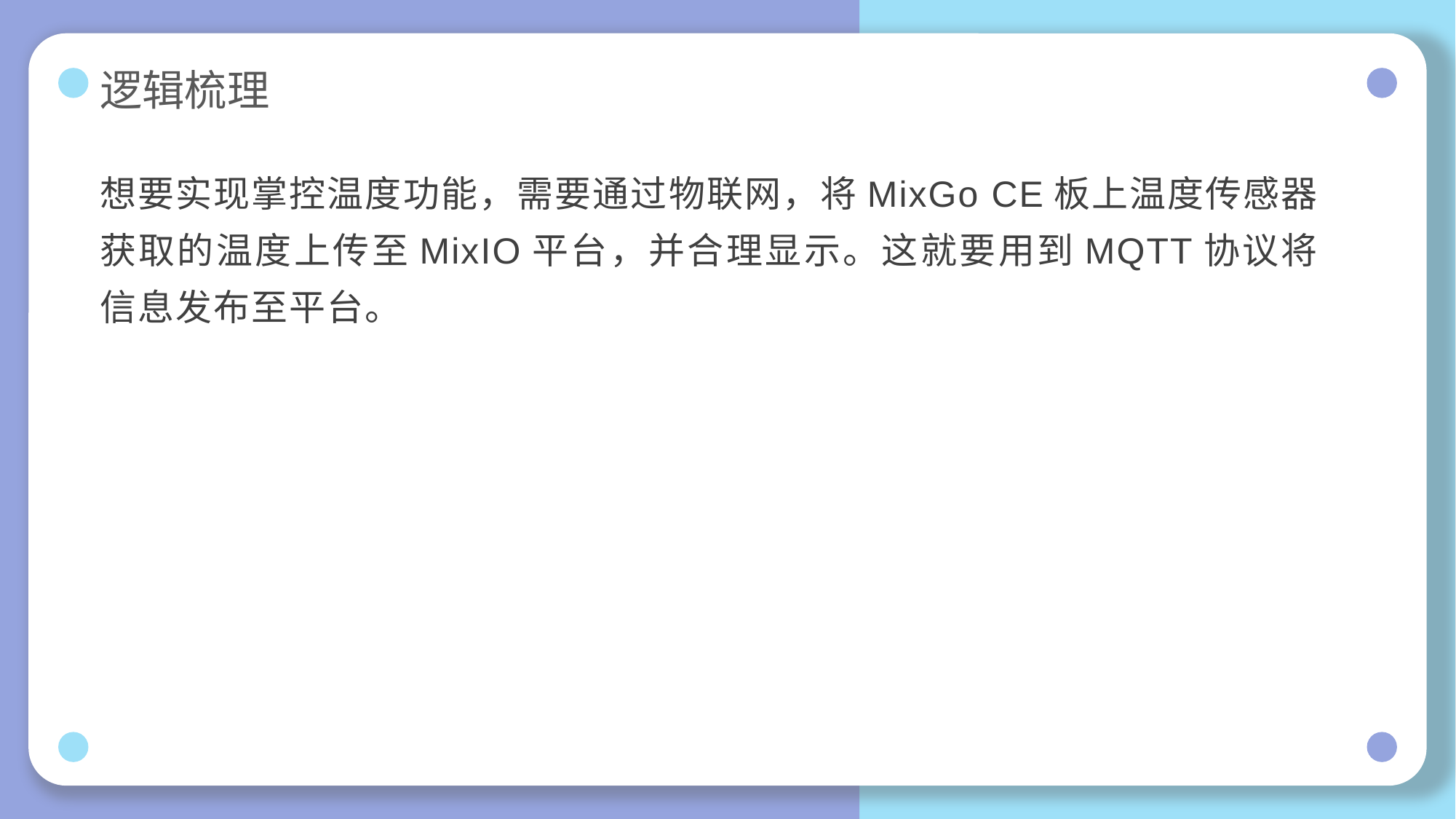

# 逻辑梳理
想要实现掌控温度功能，需要通过物联网，将MixGo CE板上温度传感器获取的温度上传至MixIO平台，并合理显示。这就要用到MQTT协议将信息发布至平台。